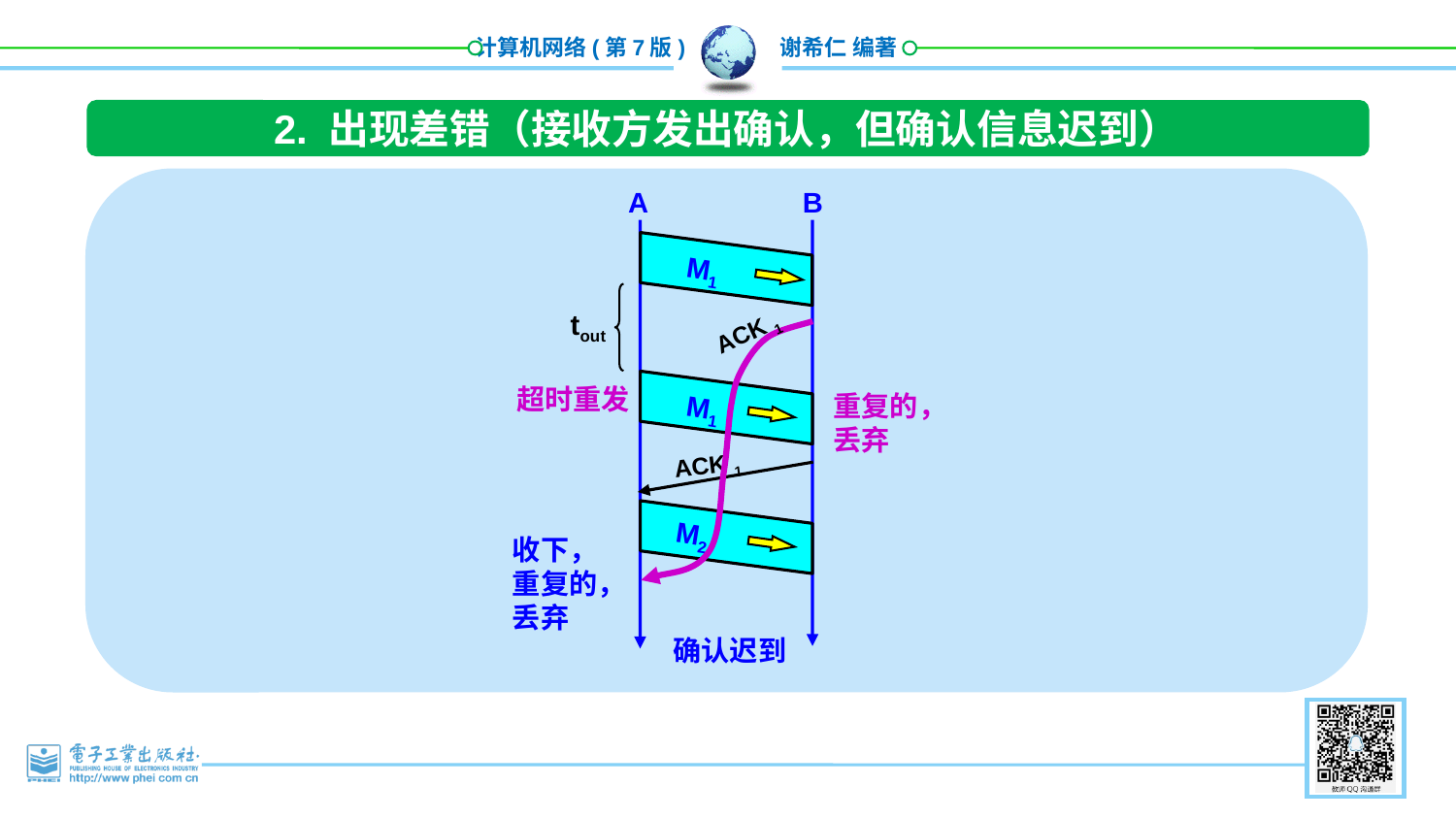

2. 出现差错（接收方发出确认，但确认信息迟到）

A
B

M1

tout
ACK 1

M1

超时重发
重复的，
丢弃
ACK 1

M2

收下，
重复的，
丢弃
确认迟到